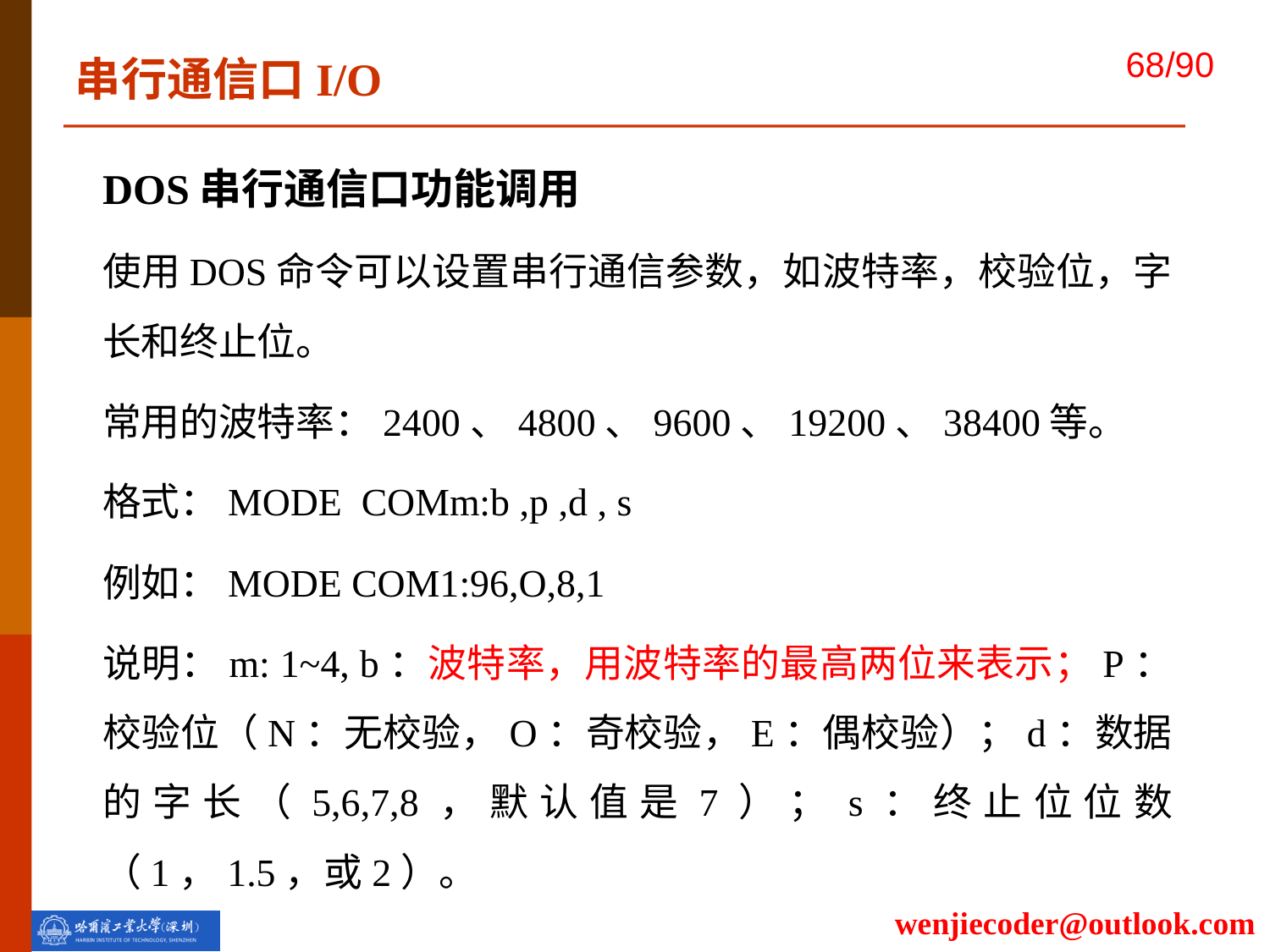

串行通信口I/O
DOS串行通信口功能调用
使用DOS命令可以设置串行通信参数，如波特率，校验位，字长和终止位。
常用的波特率：2400、4800、9600、19200、38400等。
格式：MODE  COMm:b ,p ,d , s
例如：MODE COM1:96,O,8,1
说明：m: 1~4, b：波特率，用波特率的最高两位来表示；P：校验位（N：无校验，O：奇校验，E：偶校验）；d：数据的字长（5,6,7,8，默认值是7）；s：终止位位数（1，1.5，或2）。